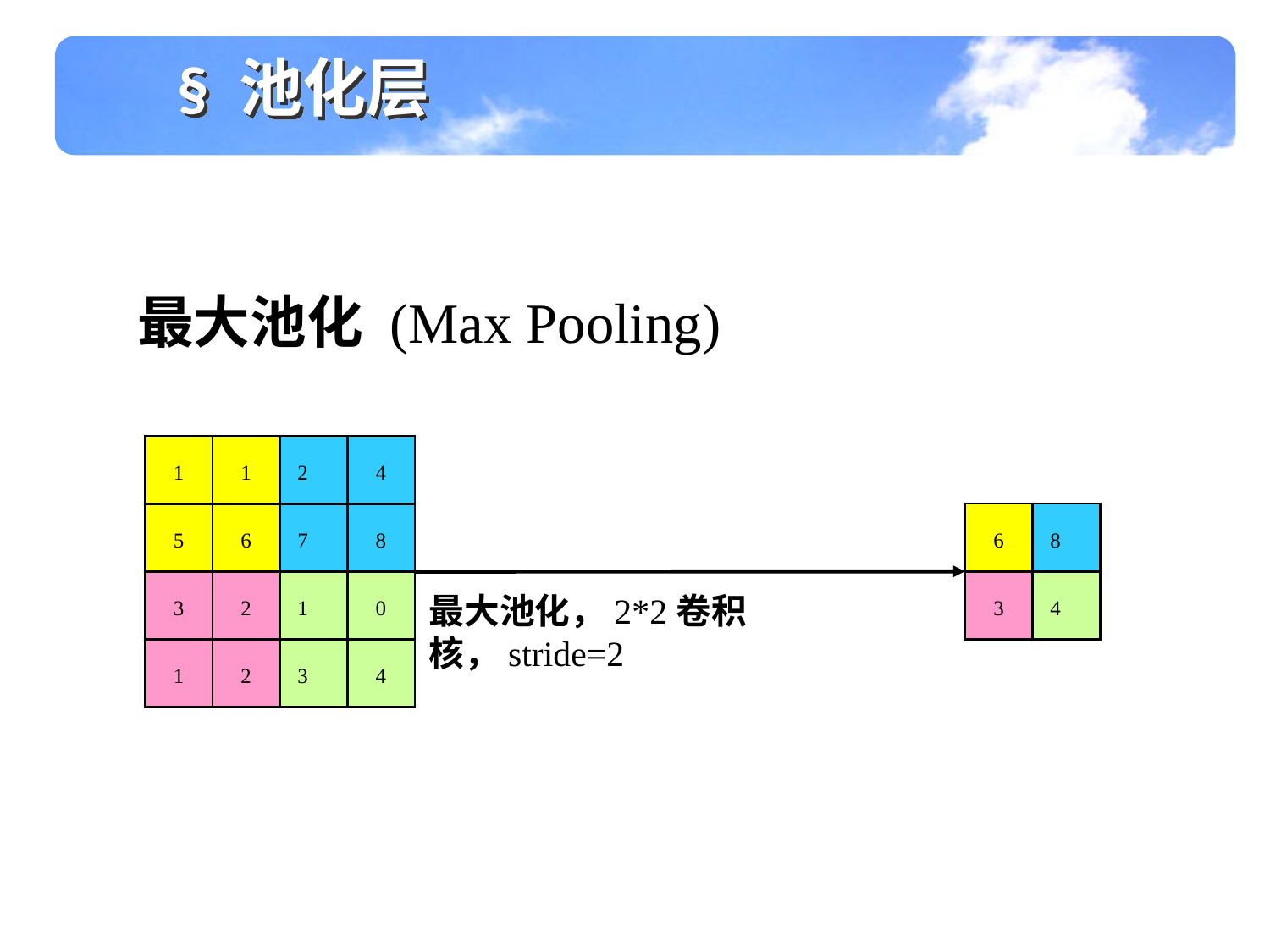

§ 池化层
最大池化 (Max Pooling)
| 1 | 1 | 2 | 4 |
| --- | --- | --- | --- |
| 5 | 6 | 7 | 8 |
| 3 | 2 | 1 | 0 |
| 1 | 2 | 3 | 4 |
| 6 | 8 |
| --- | --- |
| 3 | 4 |
最大池化，2*2卷积核，stride=2